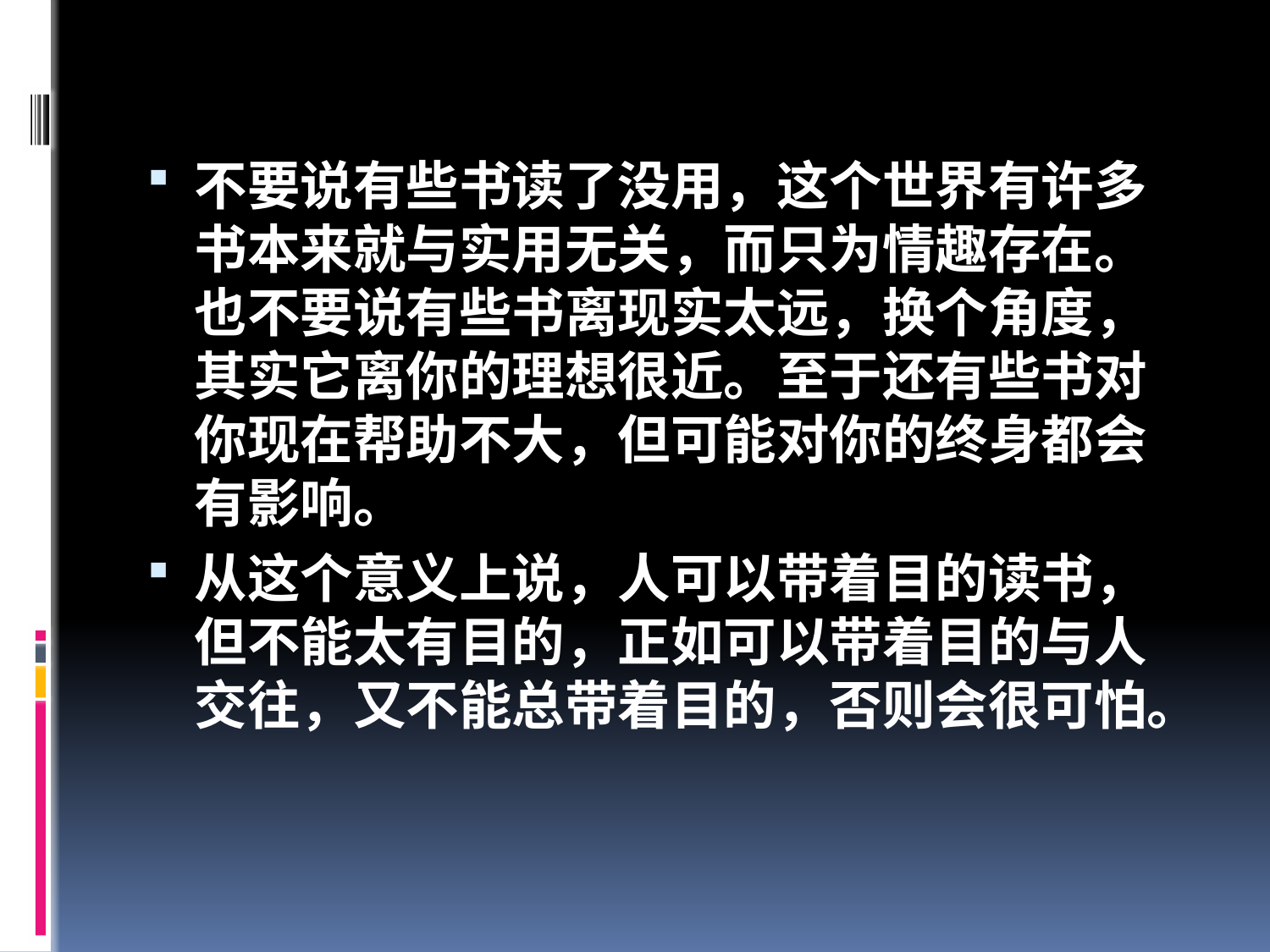

不要说有些书读了没用，这个世界有许多书本来就与实用无关，而只为情趣存在。也不要说有些书离现实太远，换个角度，其实它离你的理想很近。至于还有些书对你现在帮助不大，但可能对你的终身都会有影响。
从这个意义上说，人可以带着目的读书，但不能太有目的，正如可以带着目的与人交往，又不能总带着目的，否则会很可怕。